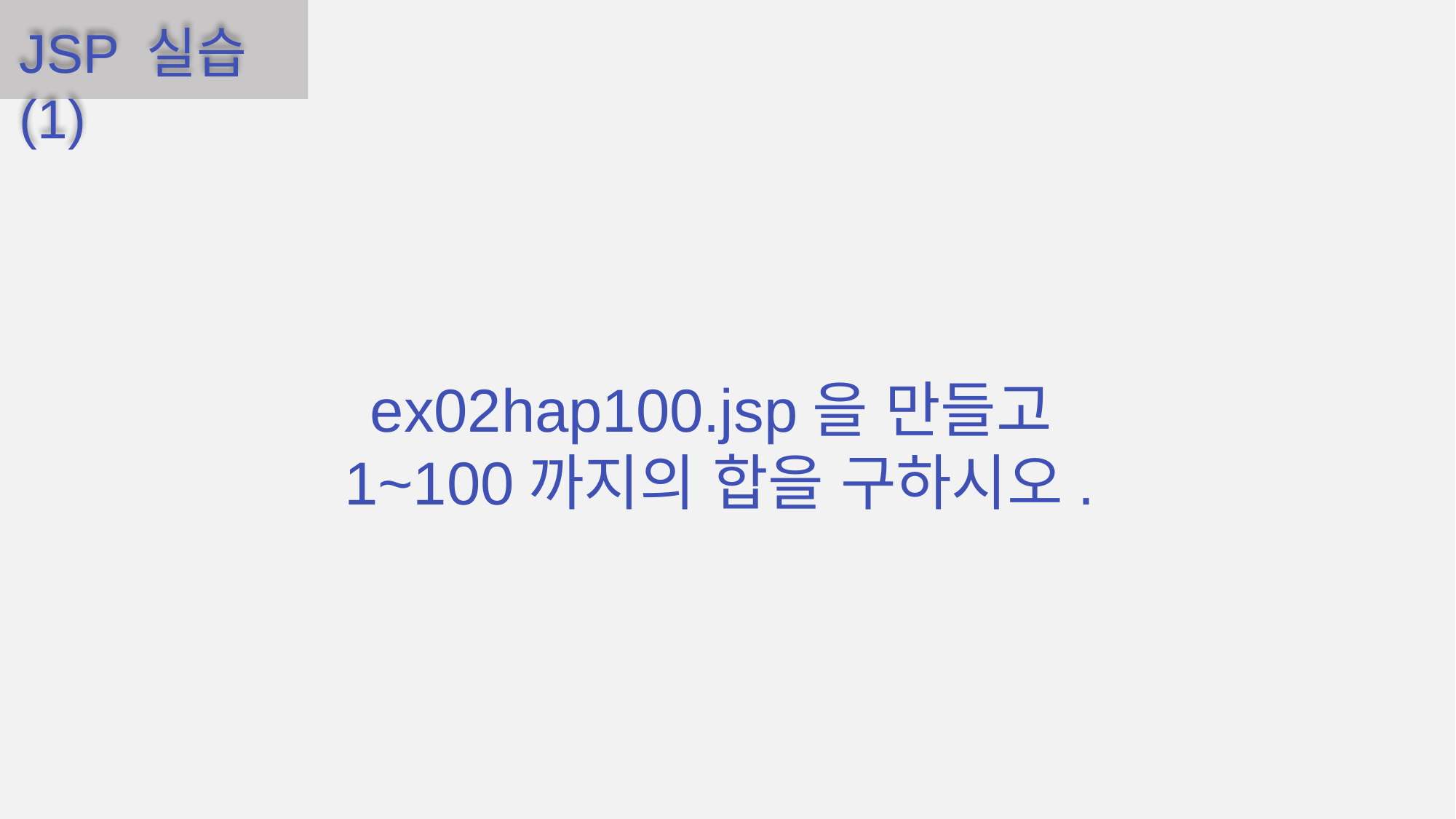

JSP 실습(1)
ex02hap100.jsp을 만들고
 1~100까지의 합을 구하시오.